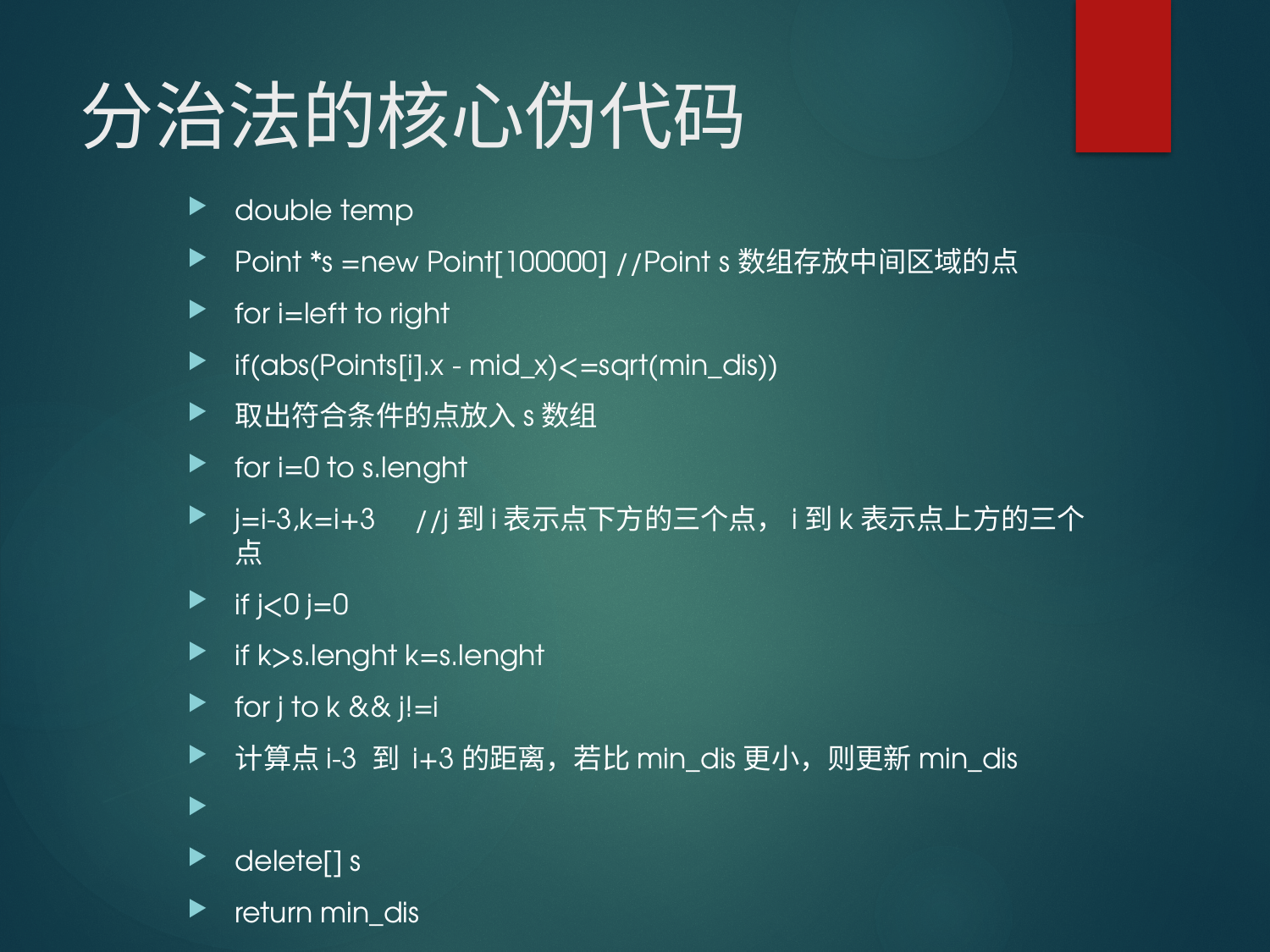

# 分治法的核心伪代码
double temp
Point *s =new Point[100000] //Point s数组存放中间区域的点
for i=left to right
if(abs(Points[i].x - mid_x)<=sqrt(min_dis))
取出符合条件的点放入s数组
for i=0 to s.lenght
j=i-3,k=i+3     //j到i表示点下方的三个点，i到k表示点上方的三个点
if j<0 j=0
if k>s.lenght k=s.lenght
for j to k && j!=i
计算点i-3 到 i+3的距离，若比min_dis更小，则更新min_dis

delete[] s
return min_dis